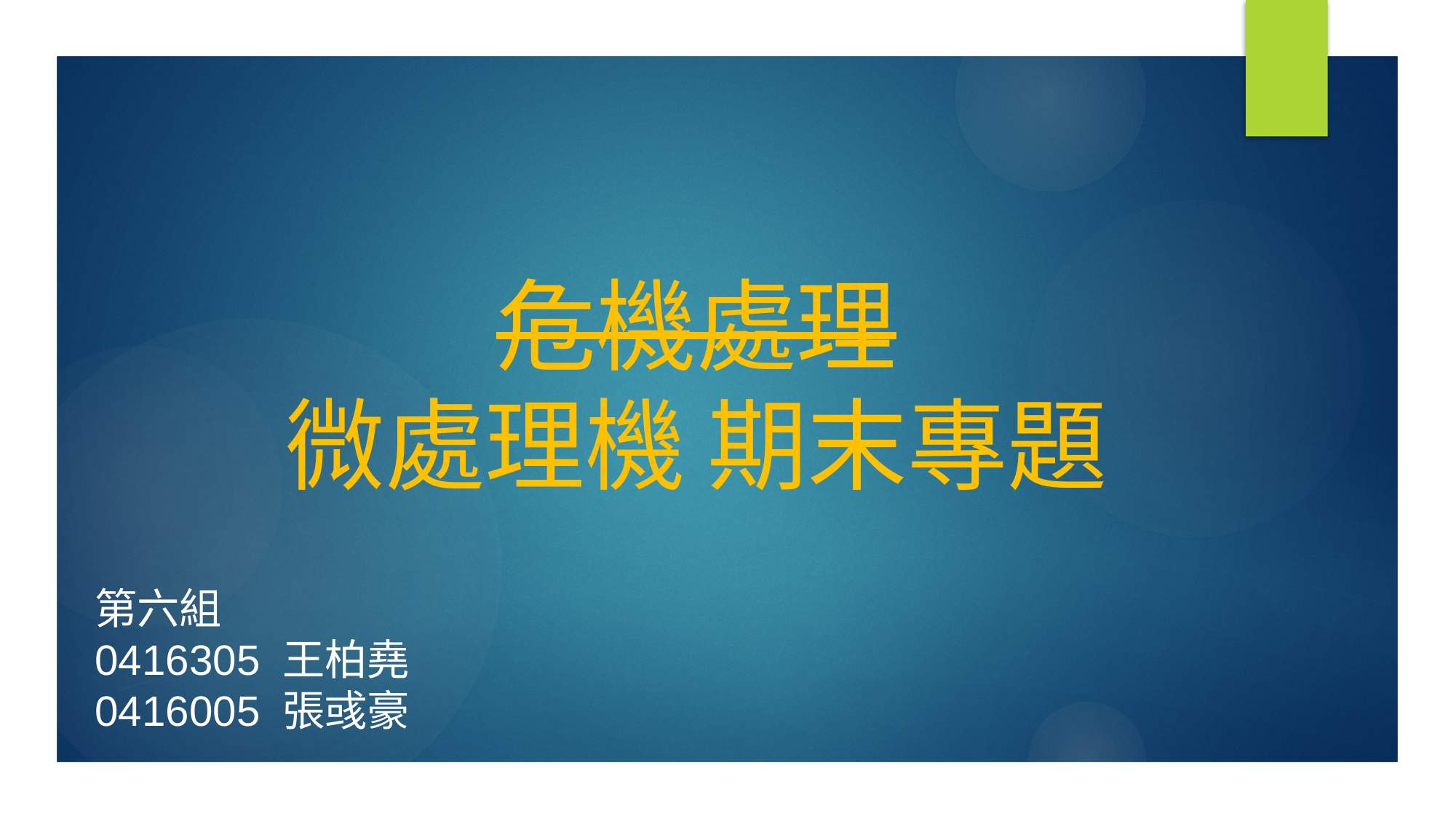

# 危機處理 微處理機 期末專題
第六組
0416305 王柏堯
0416005 張彧豪